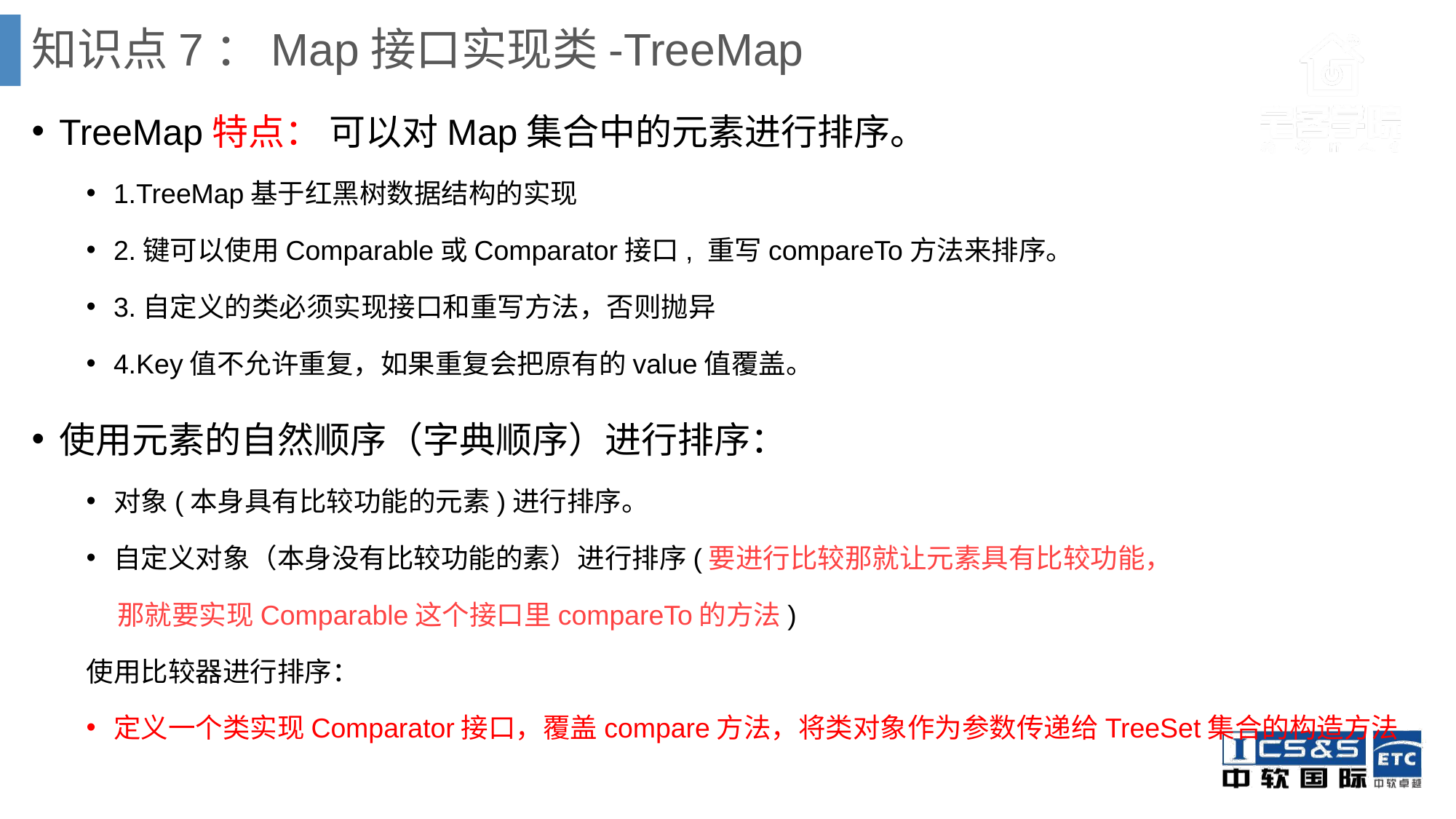

# 知识点7：Map接口实现类-TreeMap
TreeMap特点： 可以对Map集合中的元素进行排序。
1.TreeMap基于红黑树数据结构的实现
2.键可以使用Comparable或Comparator接口, 重写compareTo方法来排序。
3.自定义的类必须实现接口和重写方法，否则抛异
4.Key值不允许重复，如果重复会把原有的value值覆盖。
使用元素的自然顺序（字典顺序）进行排序：
对象(本身具有比较功能的元素)进行排序。
自定义对象（本身没有比较功能的素）进行排序(要进行比较那就让元素具有比较功能，
    那就要实现Comparable这个接口里compareTo的方法)
使用比较器进行排序：
定义一个类实现Comparator接口，覆盖compare方法，将类对象作为参数传递给TreeSet集合的构造方法